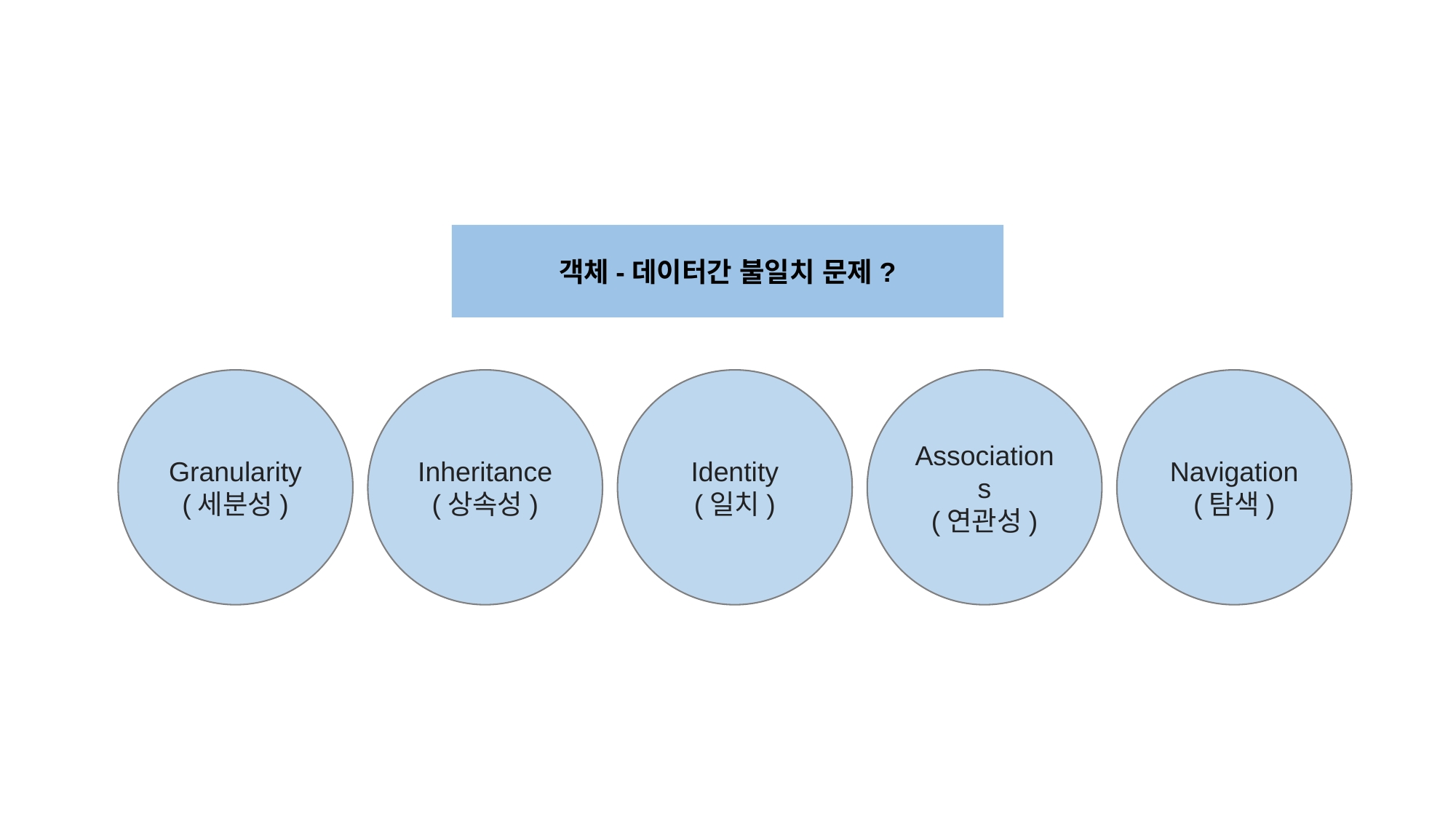

객체-데이터간 불일치 문제?
Granularity
(세분성)
Inheritance
(상속성)
Identity
(일치)
Associations
(연관성)
Navigation
(탐색)